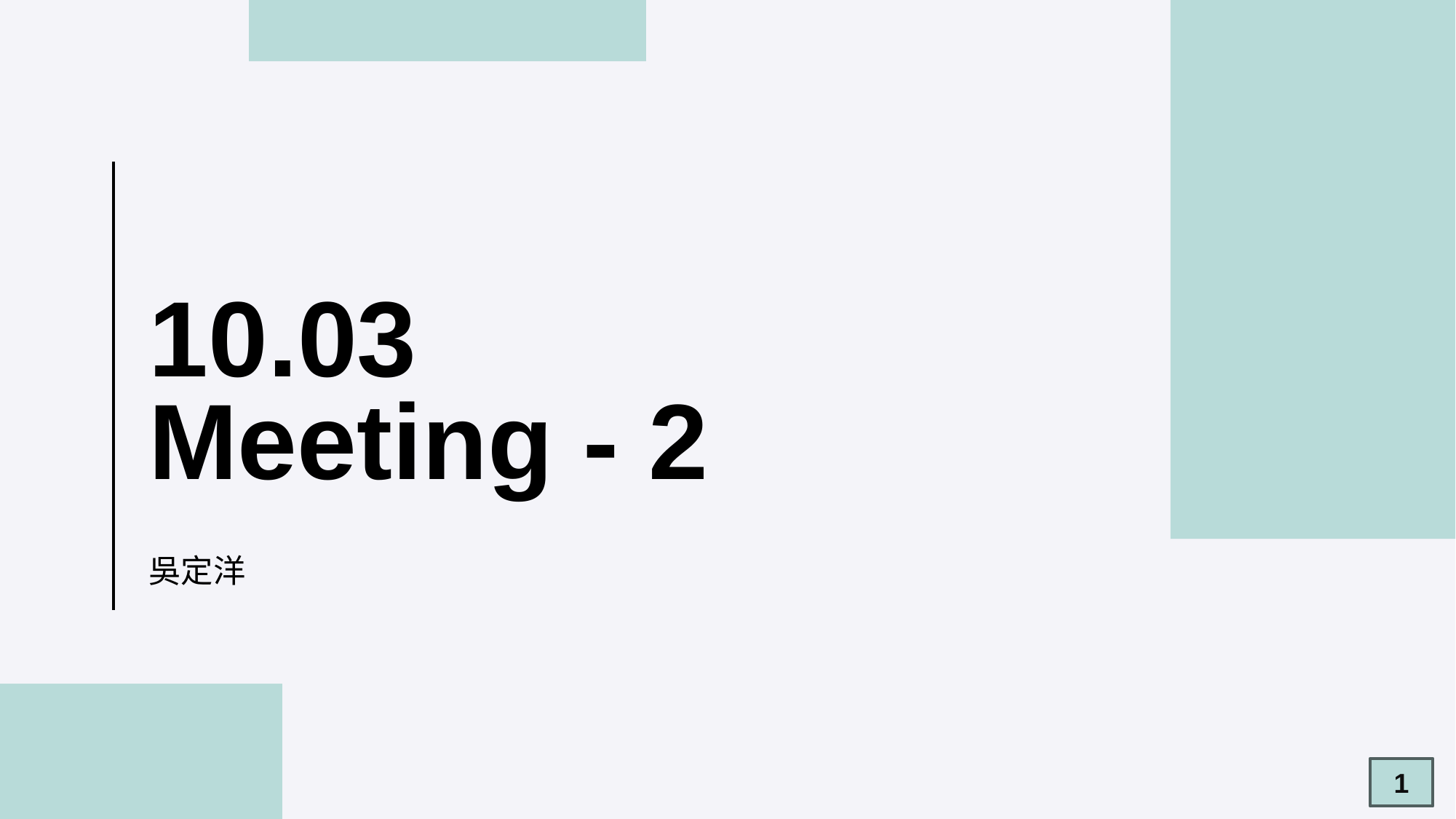

# 10.03 Meeting - 2
吳定洋

1